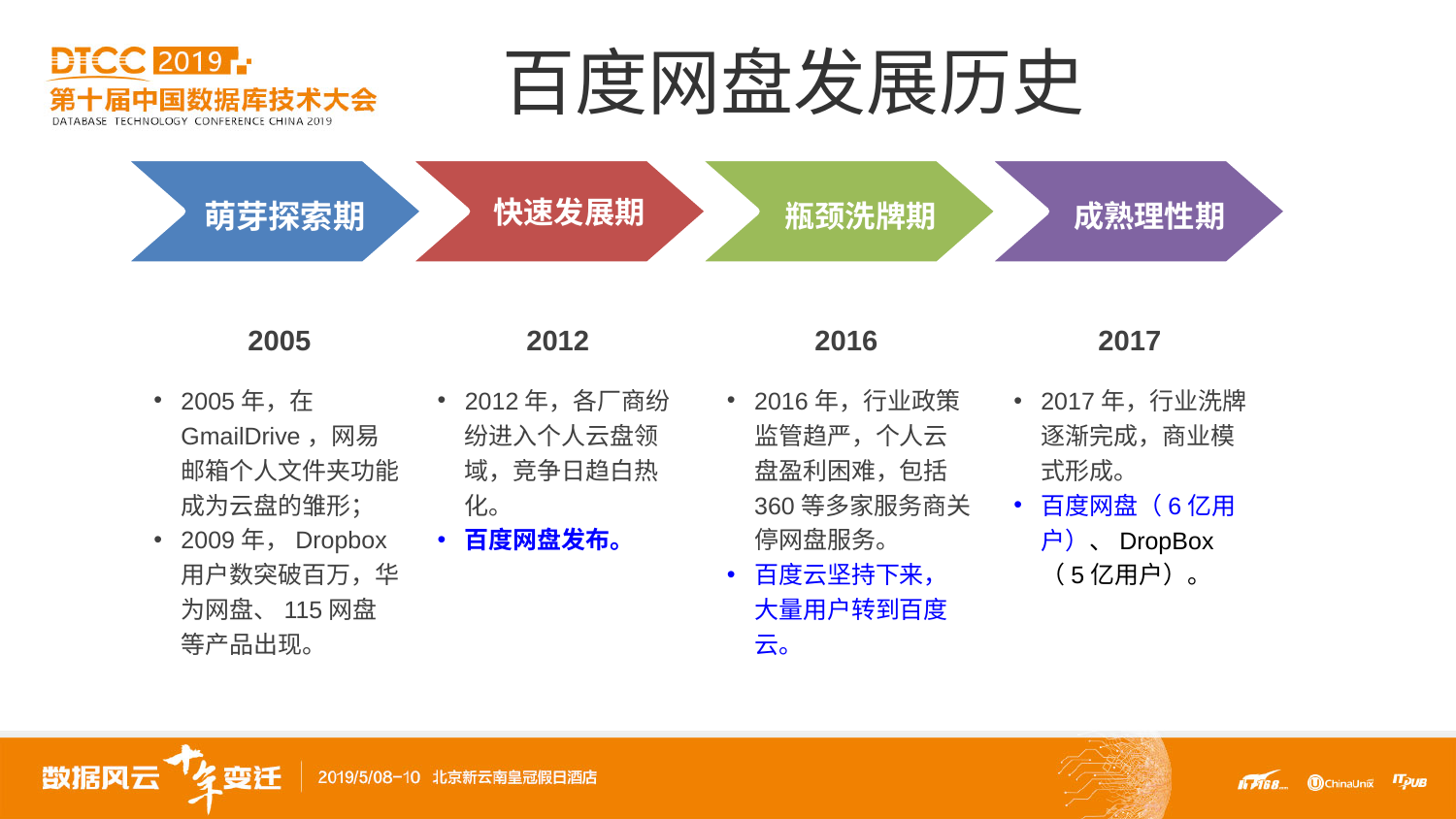

百度网盘发展历史

萌芽探索期

快速发展期

瓶颈洗牌期

成熟理性期
萌芽探索期
2005
2012
2016
2017
2005年，在GmailDrive，网易邮箱个人文件夹功能成为云盘的雏形；
2009年，Dropbox用户数突破百万，华为网盘、115网盘等产品出现。
2012年，各厂商纷纷进入个人云盘领域，竞争日趋白热化。
百度网盘发布。
2016年，行业政策监管趋严，个人云盘盈利困难，包括360等多家服务商关停网盘服务。
百度云坚持下来，大量用户转到百度云。
2017年，行业洗牌逐渐完成，商业模式形成。
百度网盘（6亿用户）、DropBox（5亿用户）。